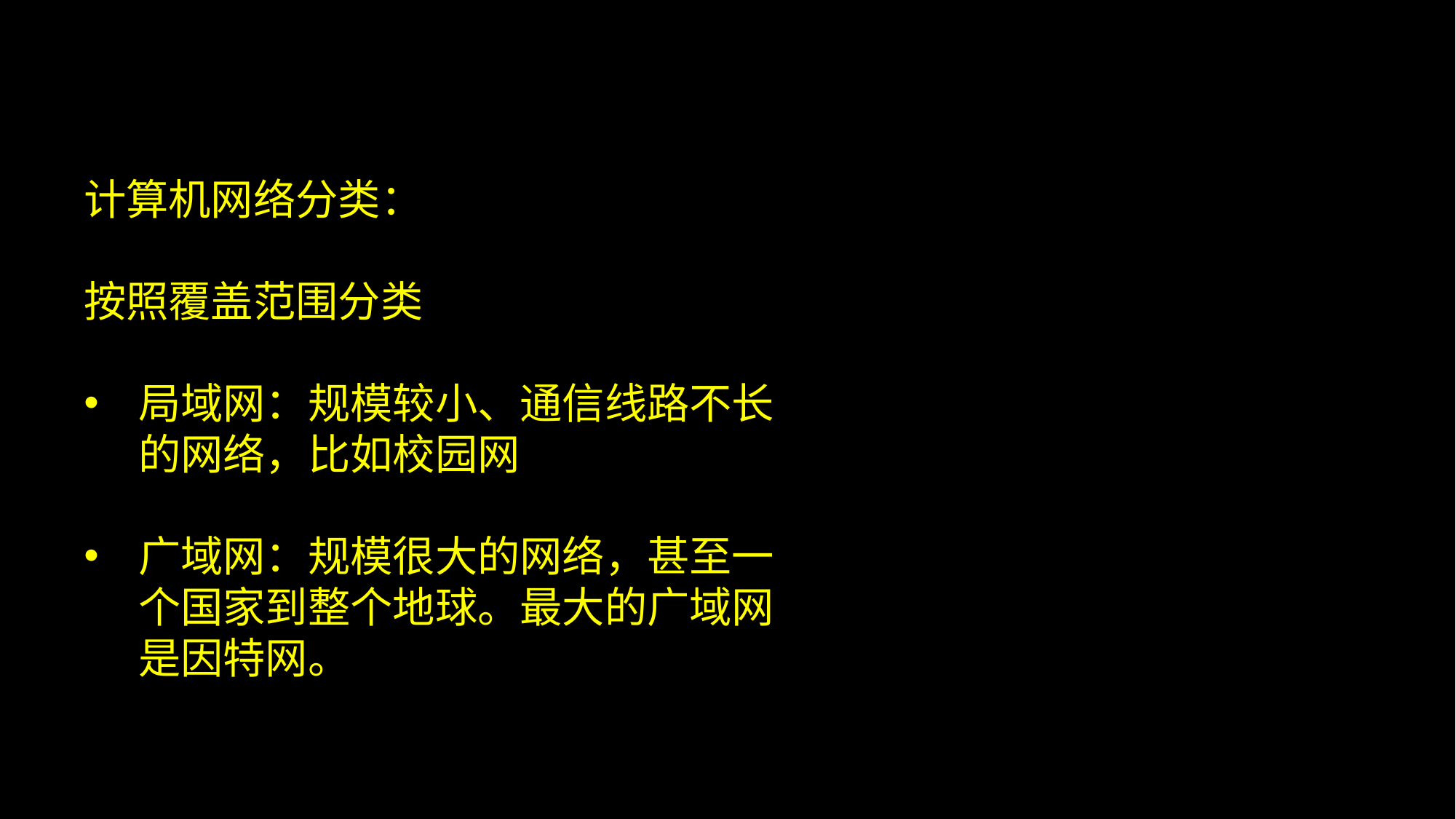

计算机网络分类：

按照覆盖范围分类

局域网：规模较小、通信线路不长的网络，比如校园网

广域网：规模很大的网络，甚至一个国家到整个地球。最大的广域网是因特网。